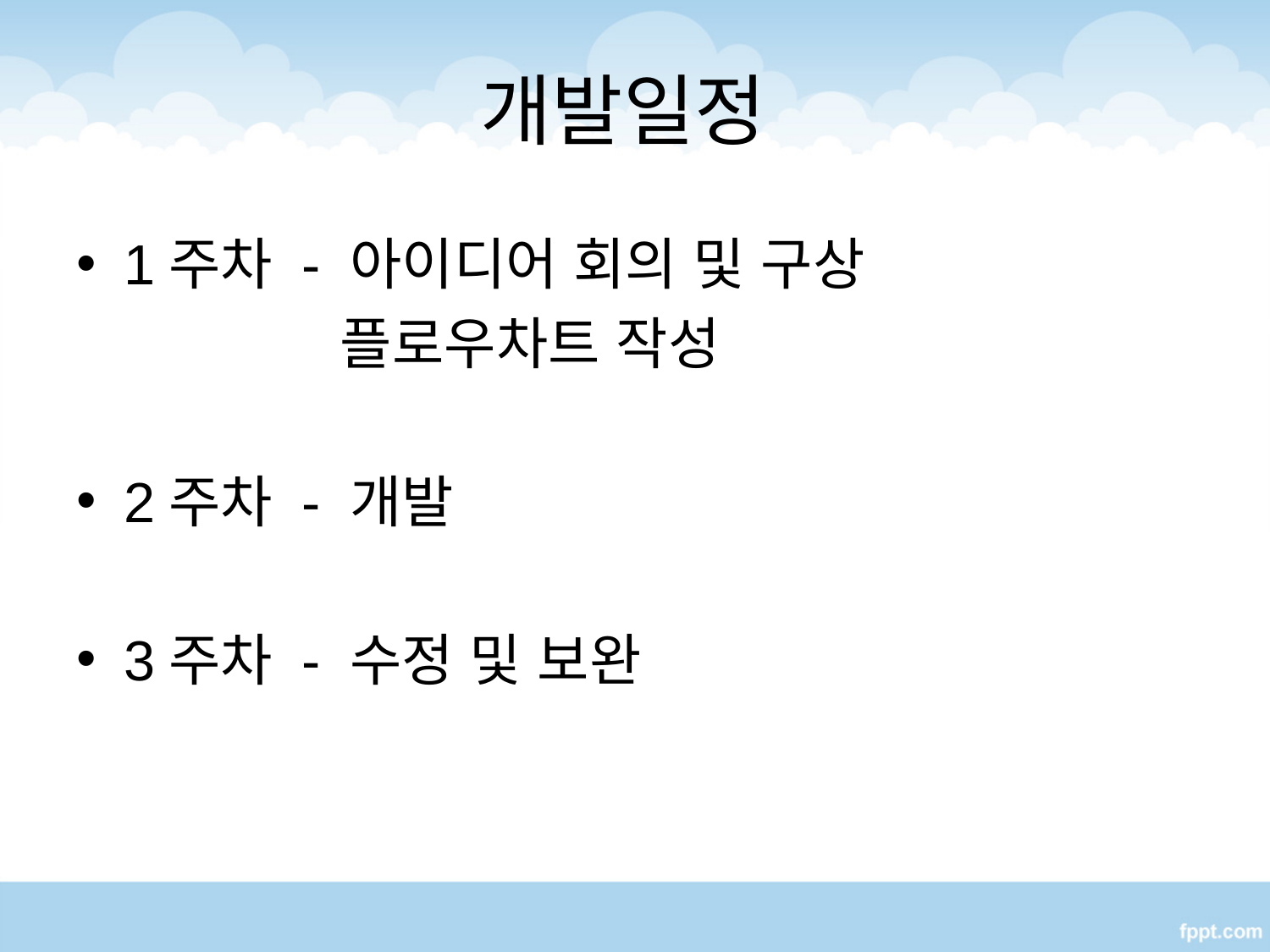

# 개발일정
1주차 - 아이디어 회의 및 구상
                플로우차트 작성

2주차 - 개발

3주차 - 수정 및 보완